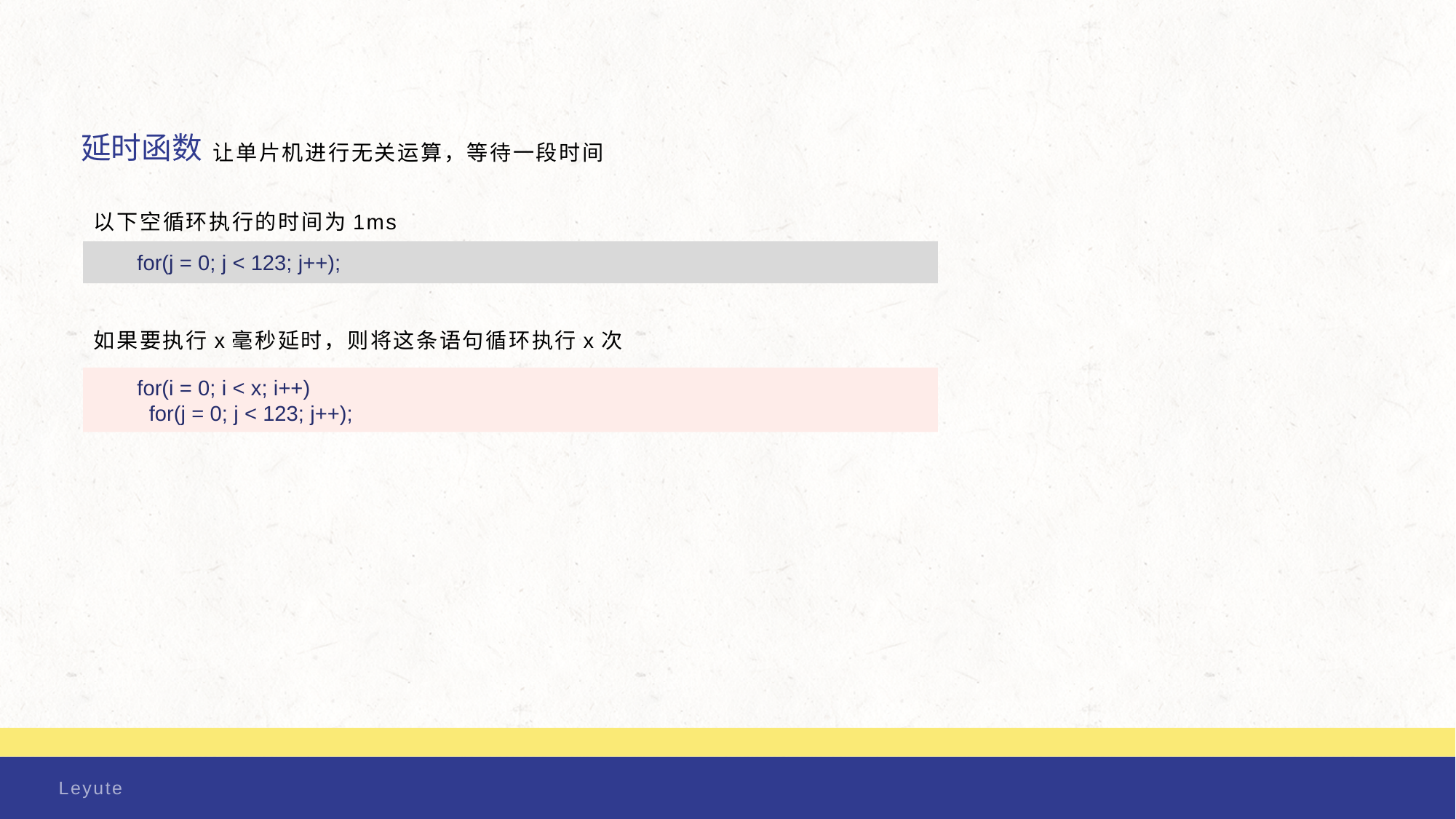

延时函数
让单片机进行无关运算，等待一段时间
以下空循环执行的时间为1ms
for(j = 0; j < 123; j++);
如果要执行x毫秒延时，则将这条语句循环执行x次
for(i = 0; i < x; i++)
  for(j = 0; j < 123; j++);